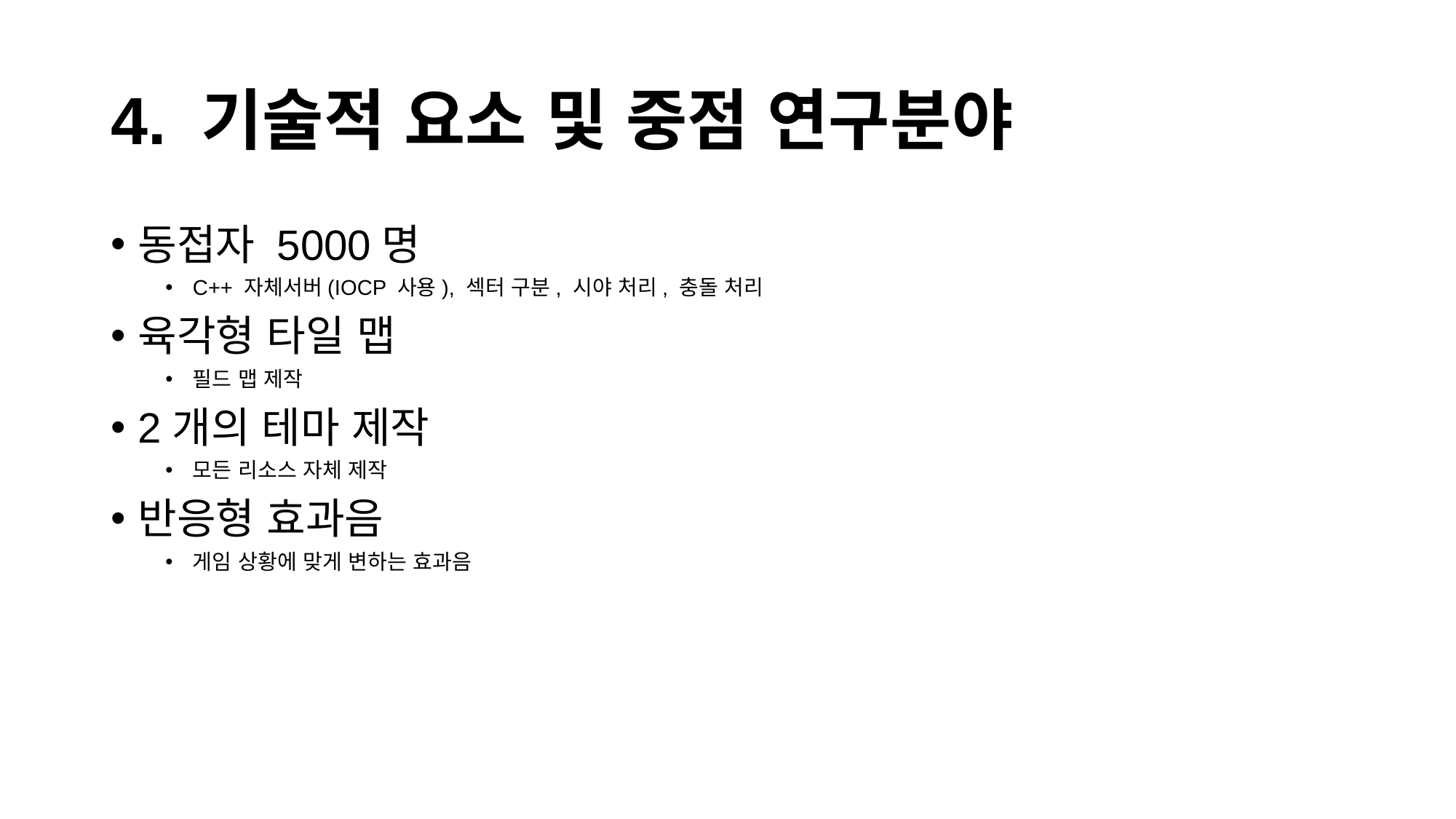

# 4. 기술적 요소 및 중점 연구분야
동접자 5000명
C++ 자체서버(IOCP 사용), 섹터 구분, 시야 처리, 충돌 처리
육각형 타일 맵
필드 맵 제작
2개의 테마 제작
모든 리소스 자체 제작
반응형 효과음
게임 상황에 맞게 변하는 효과음